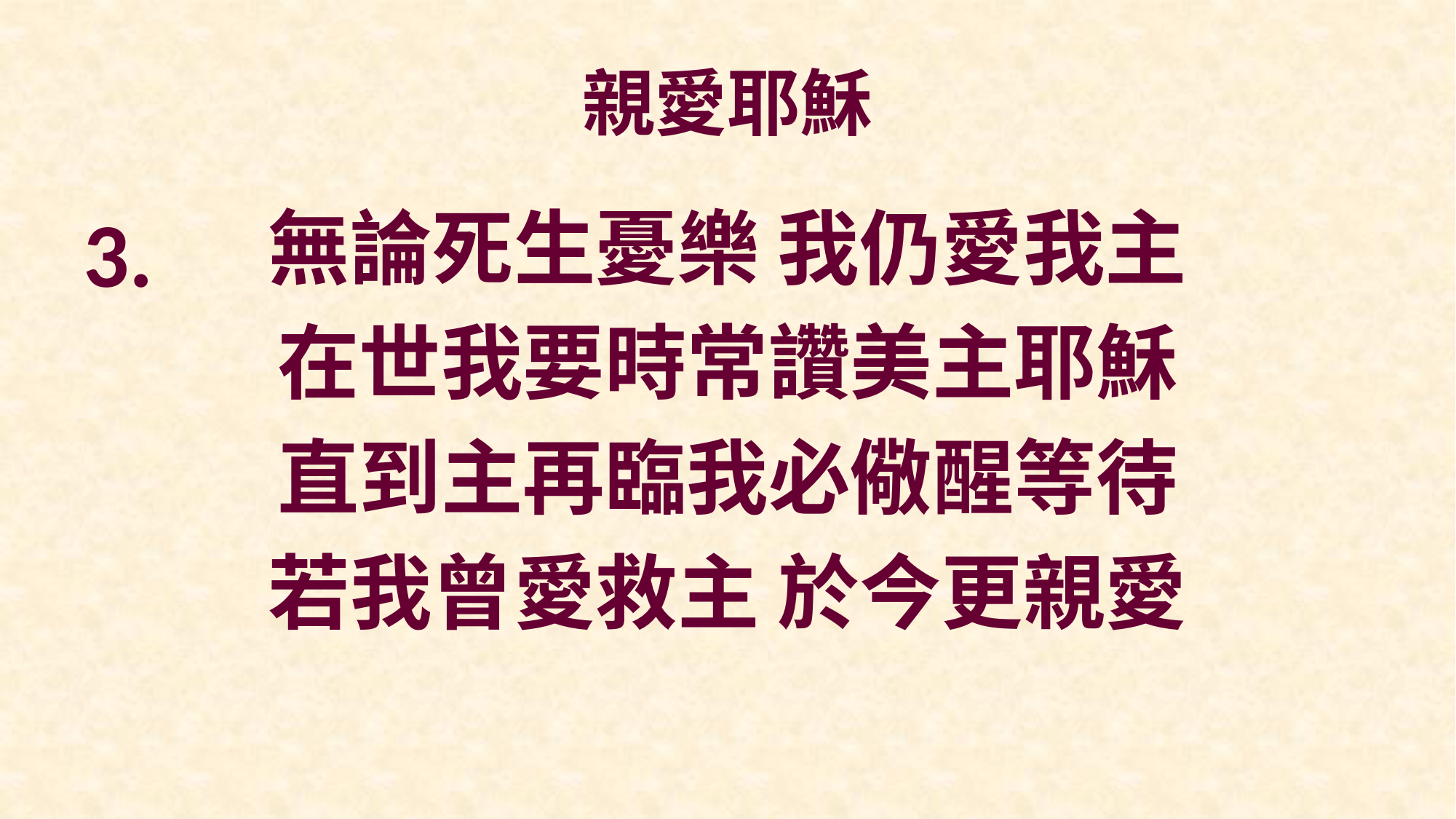

# 親愛耶穌
無論死生憂樂 我仍愛我主
在世我要時常讚美主耶穌
直到主再臨我必儆醒等待
若我曾愛救主 於今更親愛
3.